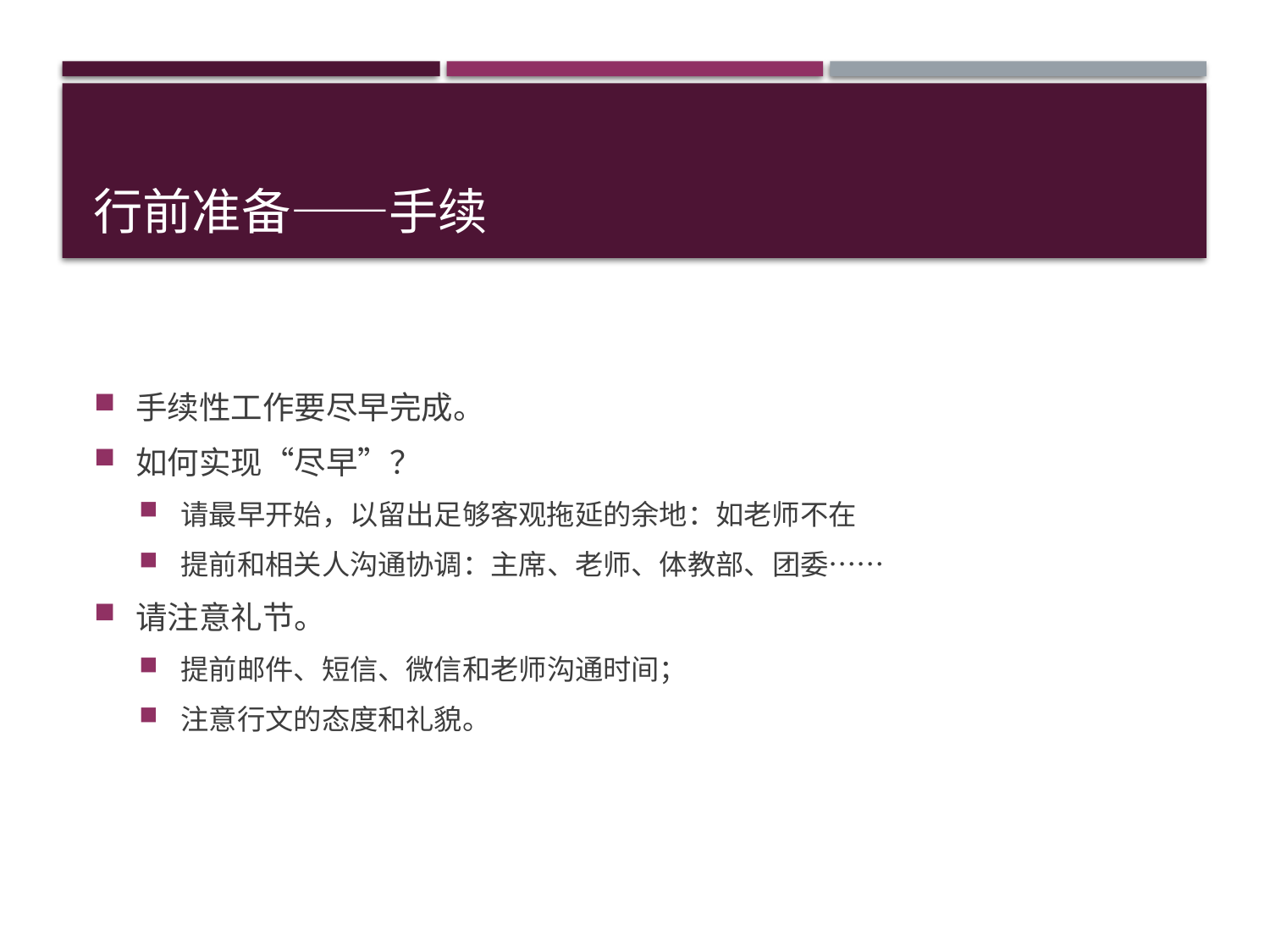

# 行前准备——手续
手续性工作要尽早完成。
如何实现“尽早”？
请最早开始，以留出足够客观拖延的余地：如老师不在
提前和相关人沟通协调：主席、老师、体教部、团委……
请注意礼节。
提前邮件、短信、微信和老师沟通时间；
注意行文的态度和礼貌。